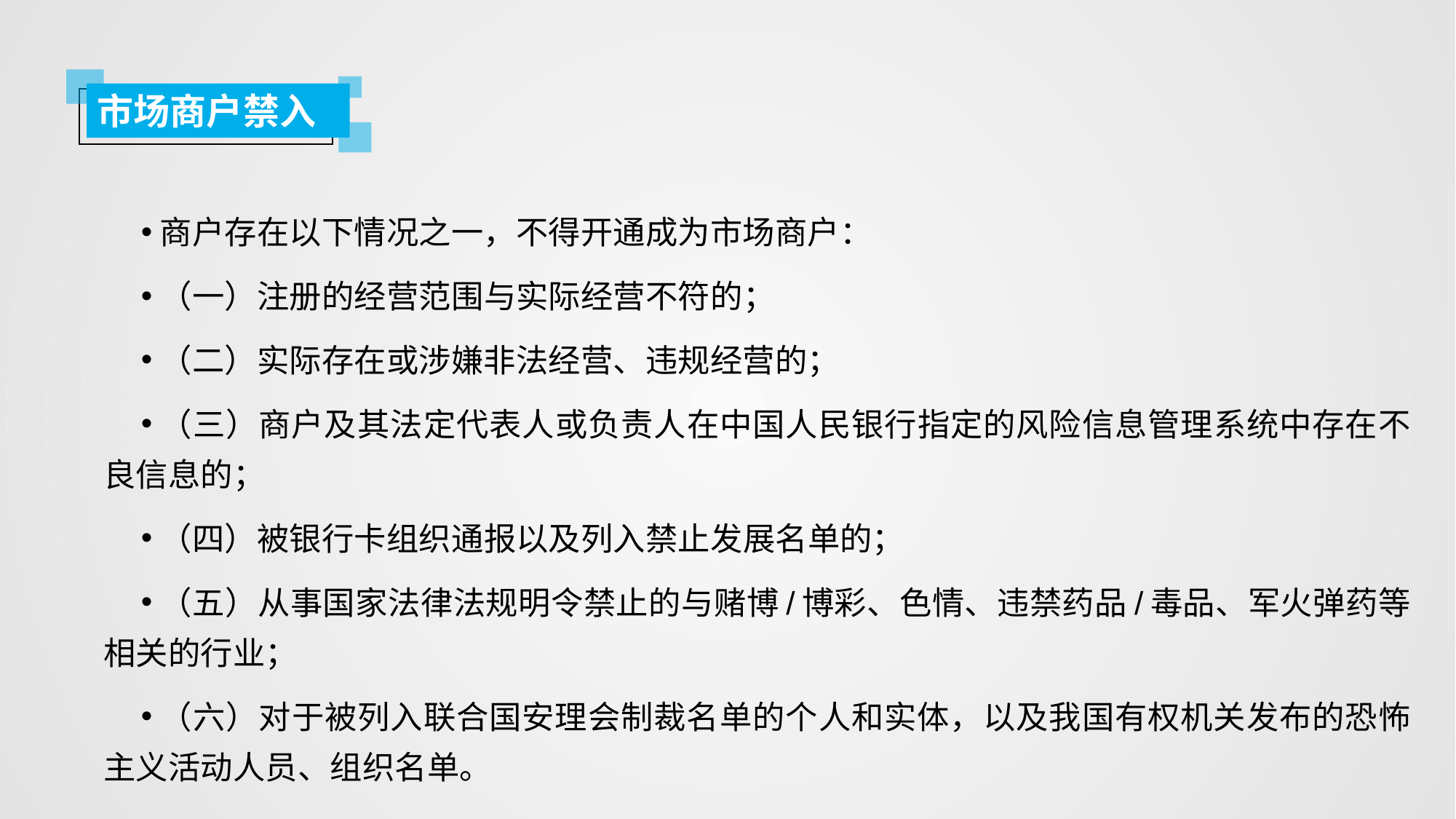

市场商户禁入

商户存在以下情况之一，不得开通成为市场商户：
（一）注册的经营范围与实际经营不符的；
（二）实际存在或涉嫌非法经营、违规经营的；
（三）商户及其法定代表人或负责人在中国人民银行指定的风险信息管理系统中存在不良信息的；
（四）被银行卡组织通报以及列入禁止发展名单的；
（五）从事国家法律法规明令禁止的与赌博/博彩、色情、违禁药品/毒品、军火弹药等相关的行业；
（六）对于被列入联合国安理会制裁名单的个人和实体，以及我国有权机关发布的恐怖主义活动人员、组织名单。